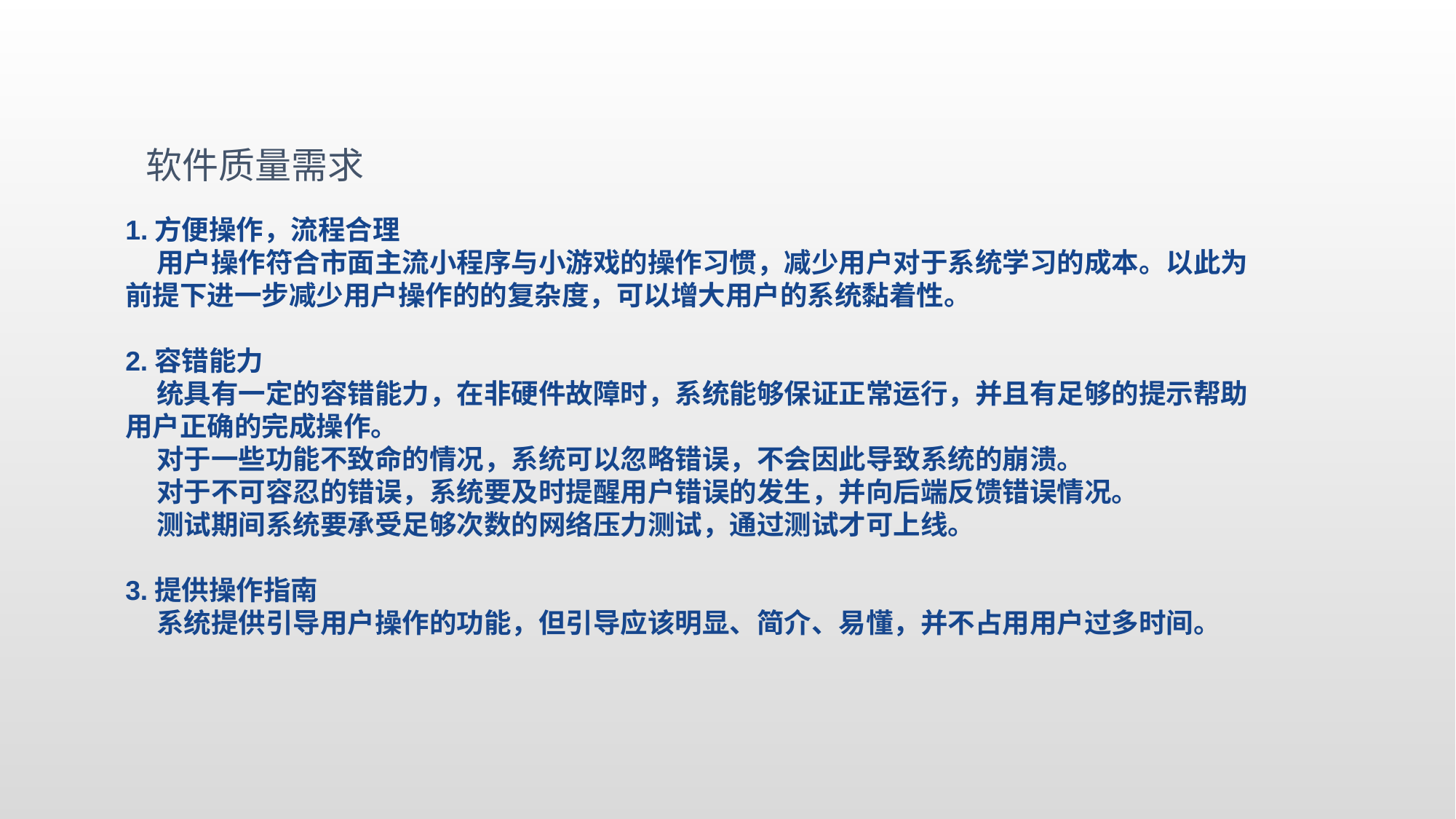

软件质量需求
1.方便操作，流程合理
    用户操作符合市面主流小程序与小游戏的操作习惯，减少用户对于系统学习的成本。以此为前提下进一步减少用户操作的的复杂度，可以增大用户的系统黏着性。

2.容错能力
    统具有一定的容错能力，在非硬件故障时，系统能够保证正常运行，并且有足够的提示帮助用户正确的完成操作。
    对于一些功能不致命的情况，系统可以忽略错误，不会因此导致系统的崩溃。
    对于不可容忍的错误，系统要及时提醒用户错误的发生，并向后端反馈错误情况。
    测试期间系统要承受足够次数的网络压力测试，通过测试才可上线。

3.提供操作指南
    系统提供引导用户操作的功能，但引导应该明显、简介、易懂，并不占用用户过多时间。